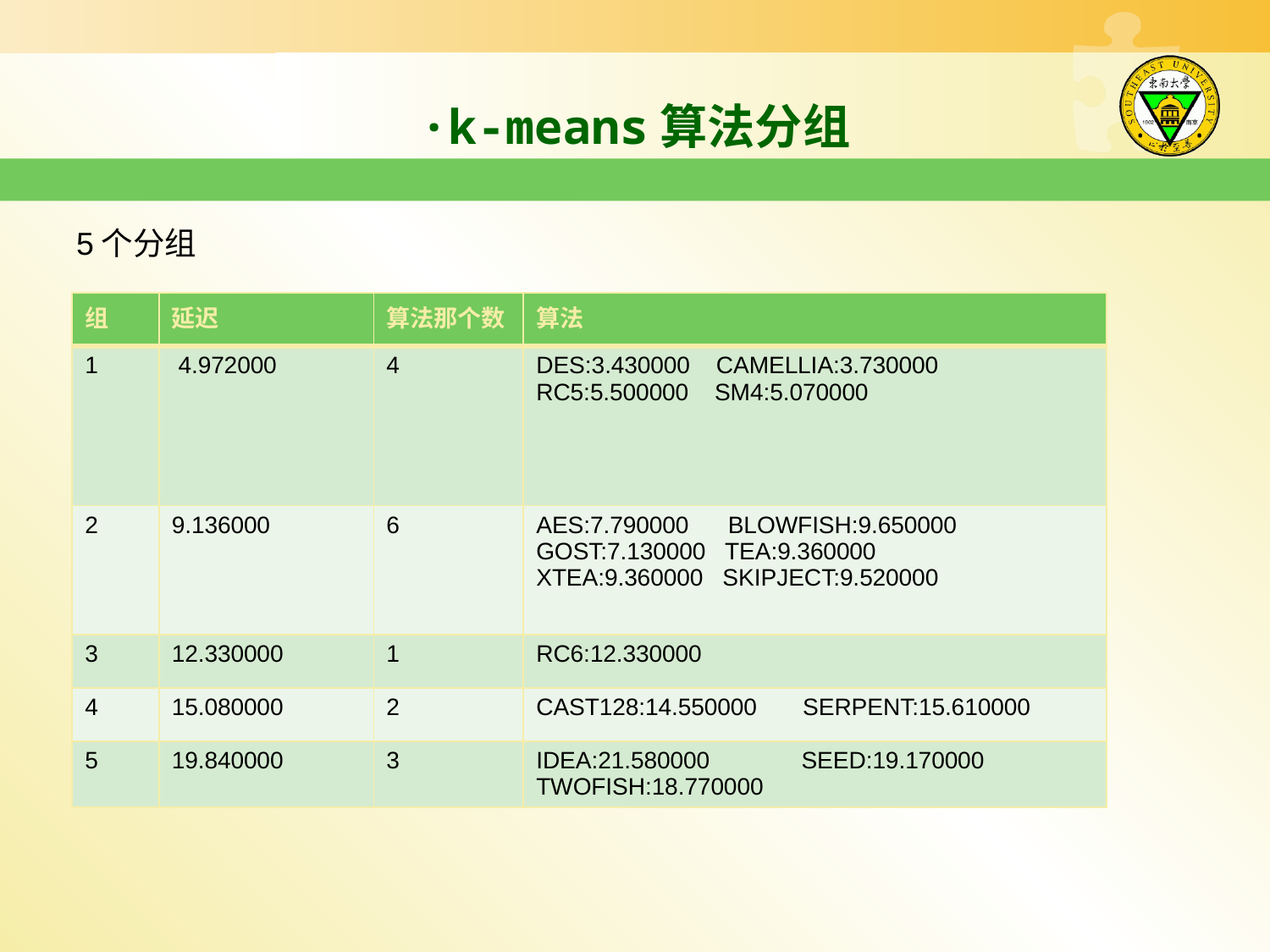

# ·k-means算法分组
5个分组
| 组 | 延迟 | 算法那个数 | 算法 |
| --- | --- | --- | --- |
| 1 | 4.972000 | 4 | DES:3.430000 CAMELLIA:3.730000 RC5:5.500000 SM4:5.070000 |
| 2 | 9.136000 | 6 | AES:7.790000 BLOWFISH:9.650000 GOST:7.130000 TEA:9.360000 XTEA:9.360000 SKIPJECT:9.520000 |
| 3 | 12.330000 | 1 | RC6:12.330000 |
| 4 | 15.080000 | 2 | CAST128:14.550000 SERPENT:15.610000 |
| 5 | 19.840000 | 3 | IDEA:21.580000 SEED:19.170000 TWOFISH:18.770000 |